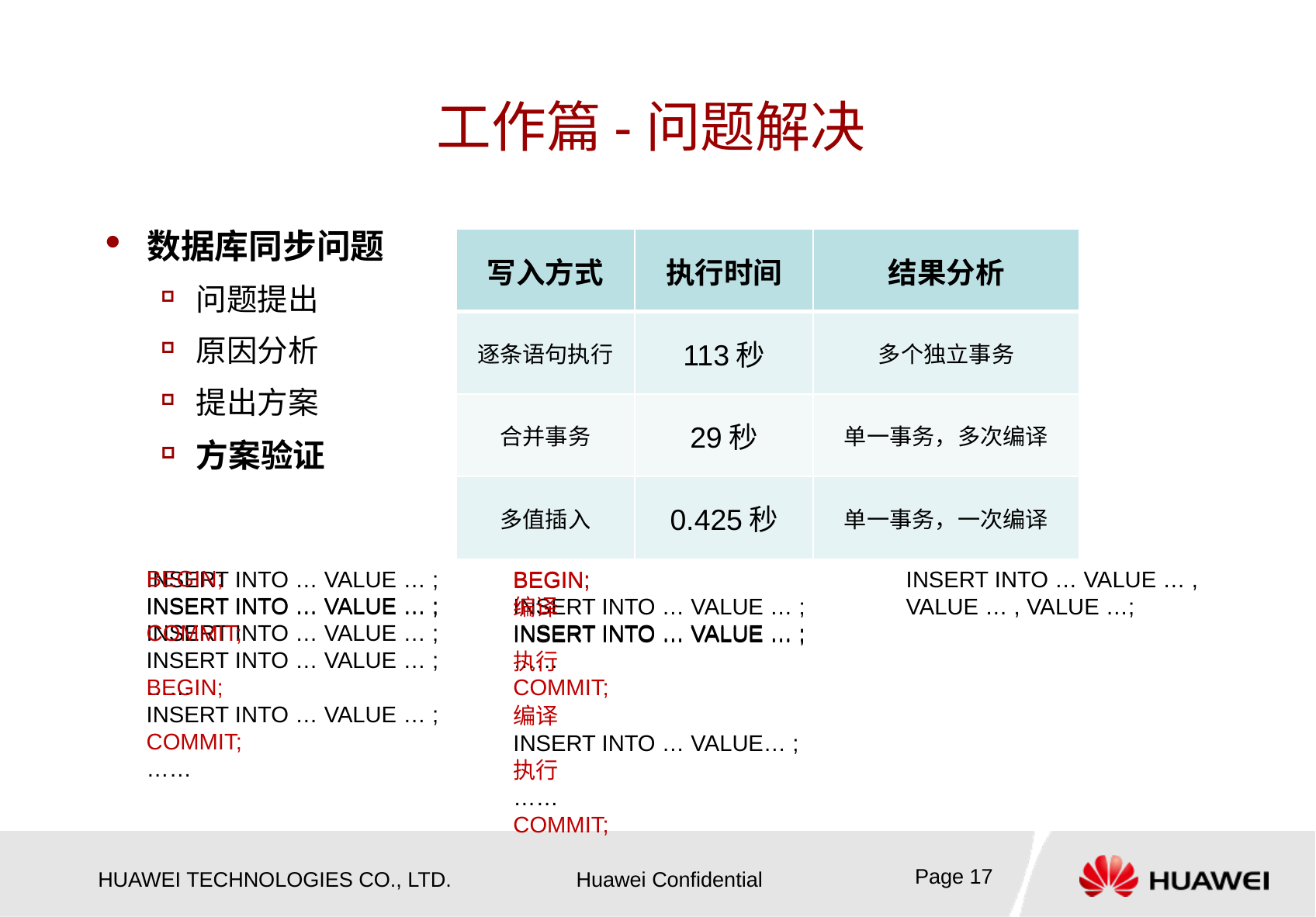

# 工作篇-问题解决
数据库同步问题
问题提出
原因分析
提出方案
方案验证

| 写入方式 | 执行时间 | 结果分析 |
| --- | --- | --- |
| 逐条语句执行 | 113秒 | 多个独立事务 |
| 合并事务 | 29秒 | 单一事务，多次编译 |
| 多值插入 | 0.425秒 | 单一事务，一次编译 |
BEGIN;
INSERT INTO … VALUE … ;
COMMIT;

BEGIN;
INSERT INTO … VALUE … ;
COMMIT;
……
INSERT INTO … VALUE … ;
INSERT INTO … VALUE … ;
INSERT INTO … VALUE … ;
INSERT INTO … VALUE … ;
……
BEGIN;
INSERT INTO … VALUE … ;
INSERT INTO … VALUE … ;
……
COMMIT;
INSERT INTO … VALUE … , VALUE … , VALUE …;
BEGIN;
编译
INSERT INTO … VALUE … ;
执行

编译
INSERT INTO … VALUE… ;
执行
……
COMMIT;
Page 17